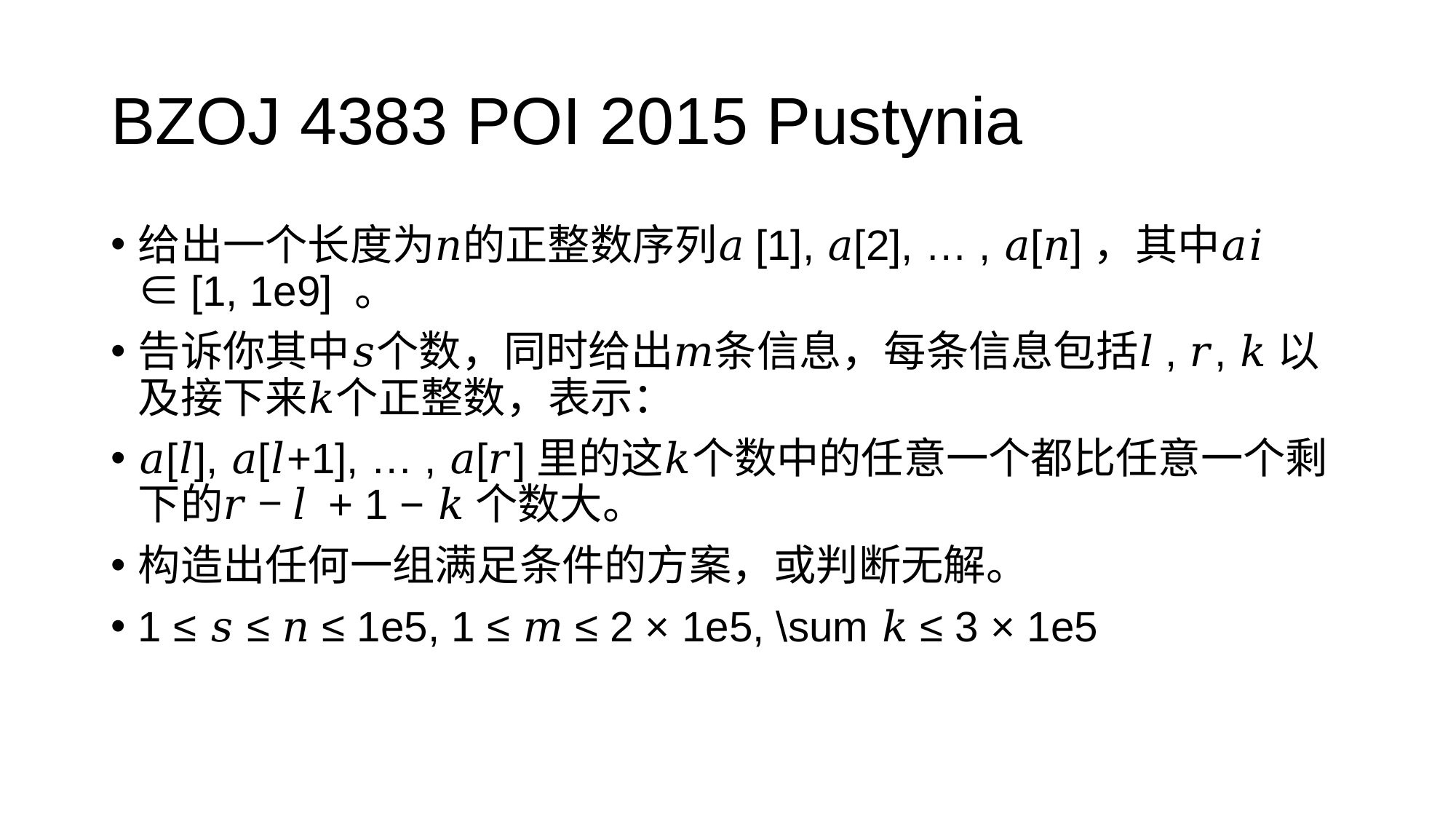

# BZOJ 4383 POI 2015 Pustynia
给出一个长度为𝑛的正整数序列𝑎[1], 𝑎[2], … , 𝑎[𝑛]，其中𝑎𝑖 ∈[1, 1e9] 。
告诉你其中𝑠个数，同时给出𝑚条信息，每条信息包括𝑙, 𝑟, 𝑘以及接下来𝑘个正整数，表示：
𝑎[𝑙], 𝑎[𝑙+1], … , 𝑎[𝑟]里的这𝑘个数中的任意一个都比任意一个剩下的𝑟 − 𝑙 + 1 − 𝑘个数大。
构造出任何一组满足条件的方案，或判断无解。
1 ≤ 𝑠 ≤ 𝑛 ≤ 1e5, 1 ≤ 𝑚 ≤ 2 × 1e5, \sum 𝑘 ≤ 3 × 1e5